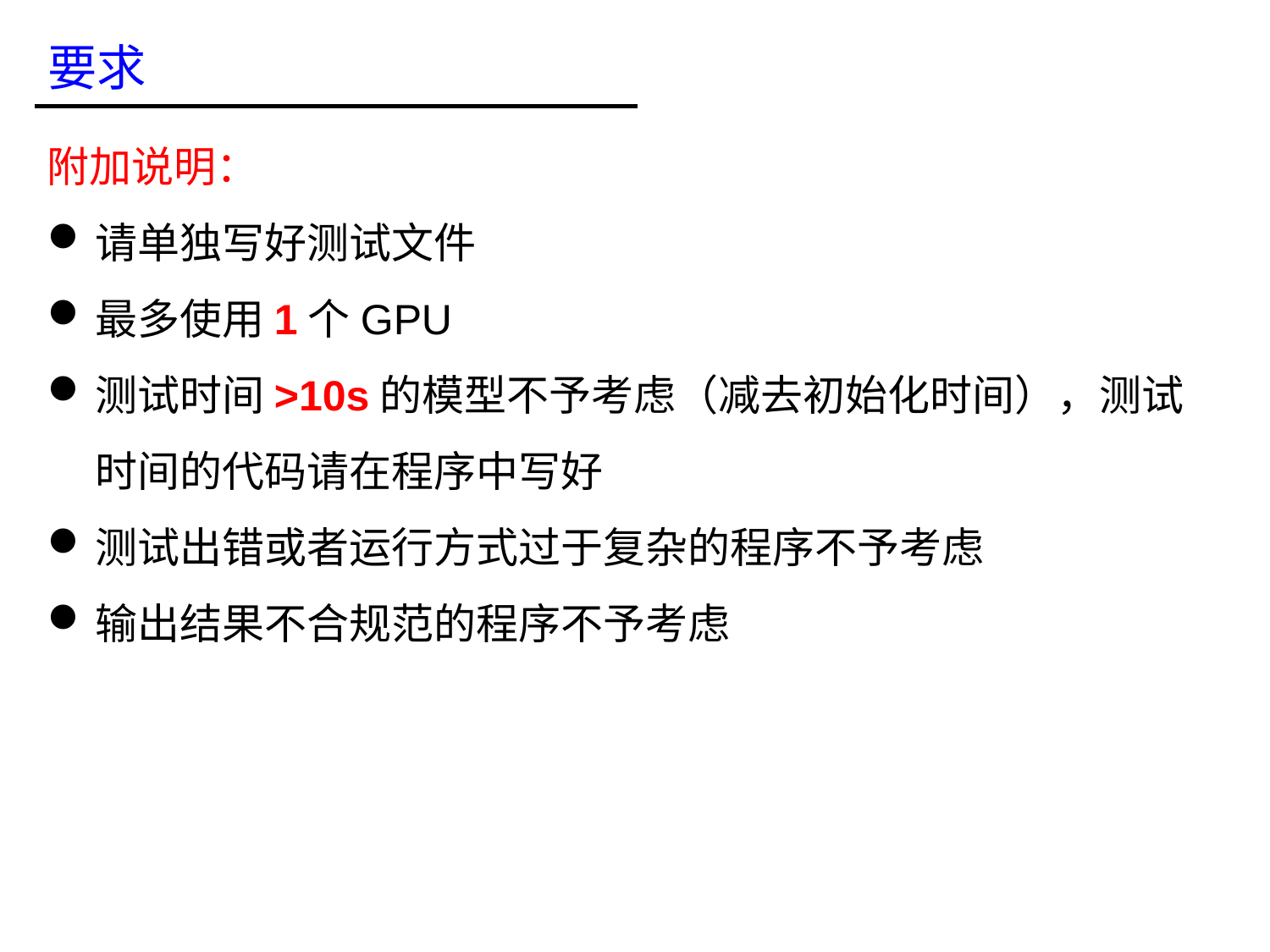

要求
附加说明：
请单独写好测试文件
最多使用1个GPU
测试时间>10s的模型不予考虑（减去初始化时间），测试时间的代码请在程序中写好
测试出错或者运行方式过于复杂的程序不予考虑
输出结果不合规范的程序不予考虑